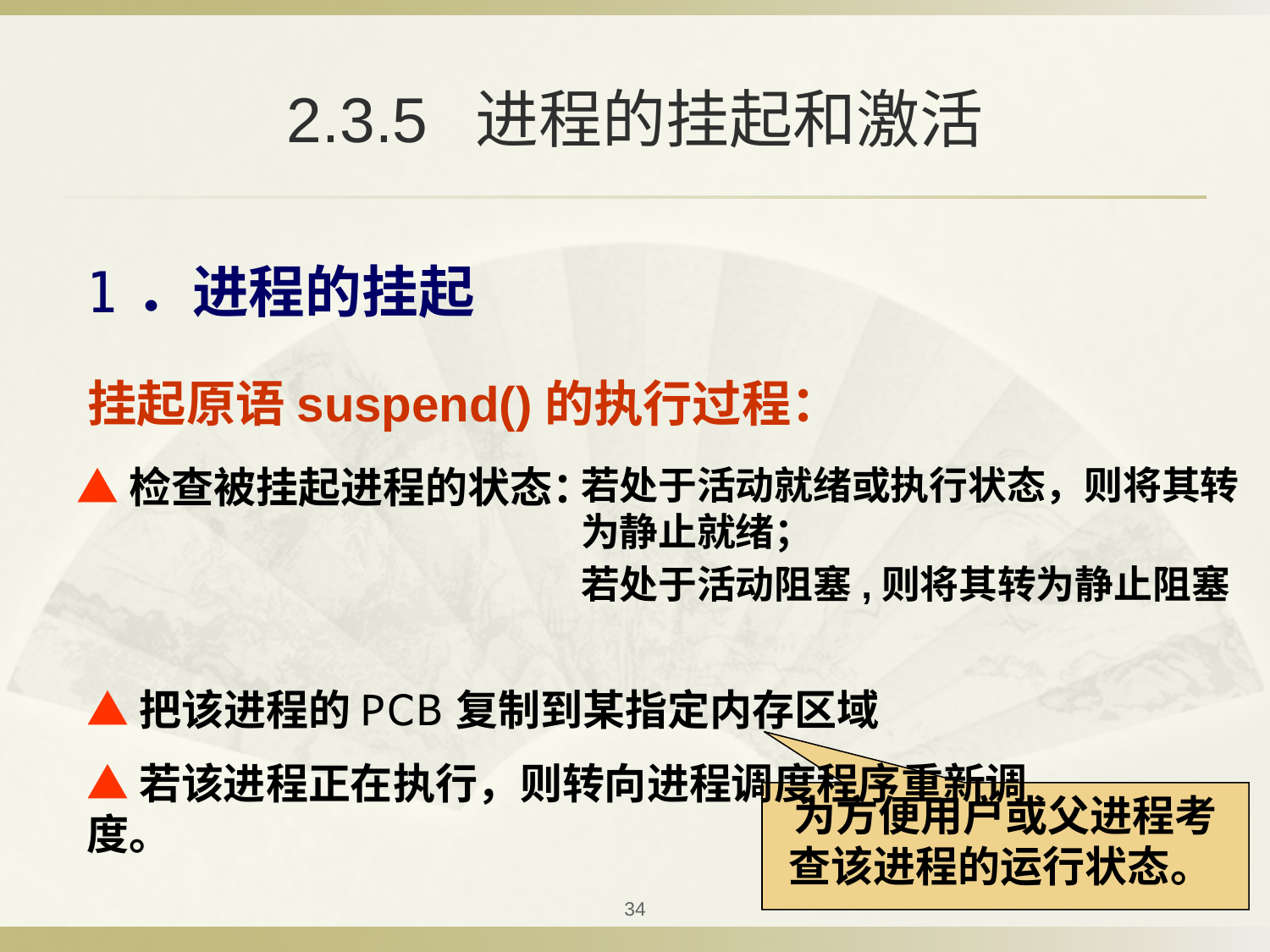

# 2.3.5  进程的挂起和激活
1．进程的挂起
挂起原语suspend()的执行过程：
▲检查被挂起进程的状态：
若处于活动就绪或执行状态，则将其转为静止就绪；
若处于活动阻塞,则将其转为静止阻塞
▲把该进程的PCB复制到某指定内存区域
▲若该进程正在执行，则转向进程调度程序重新调度。
为方便用户或父进程考查该进程的运行状态。
34